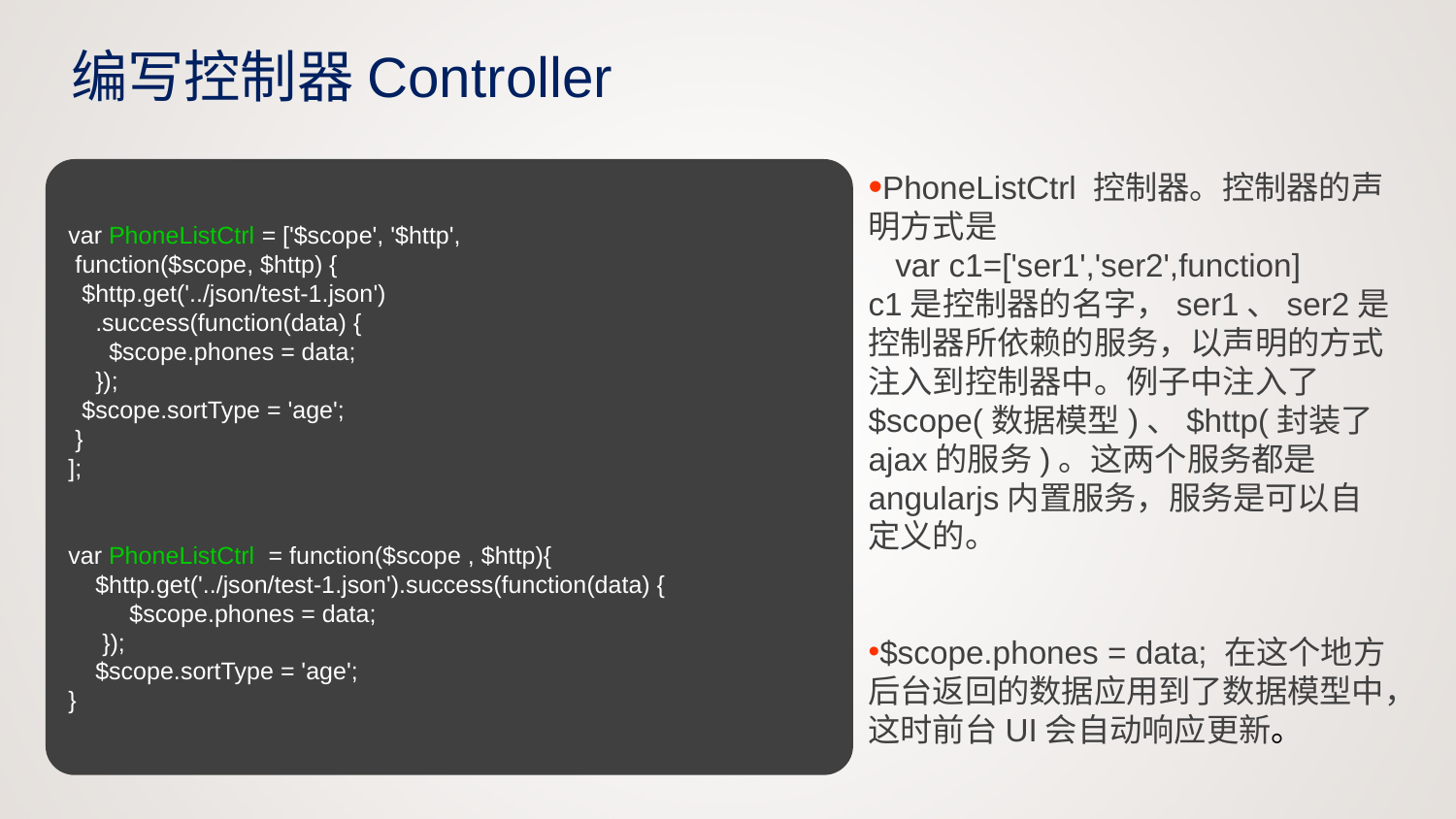

编写控制器Controller
var PhoneListCtrl = ['$scope', '$http',
 function($scope, $http) {
  $http.get('../json/test-1.json')
    .success(function(data) {
      $scope.phones = data;
    });
  $scope.sortType = 'age';
 }
];

var PhoneListCtrl  = function($scope , $http){
    $http.get('../json/test-1.json').success(function(data) {
         $scope.phones = data;
     });
    $scope.sortType = 'age';
}
PhoneListCtrl 控制器。控制器的声明方式是
   var c1=['ser1','ser2',function]
c1是控制器的名字，ser1、ser2是控制器所依赖的服务，以声明的方式注入到控制器中。例子中注入了$scope(数据模型)、$http(封装了ajax的服务)。这两个服务都是angularjs内置服务，服务是可以自定义的。

$scope.phones = data; 在这个地方后台返回的数据应用到了数据模型中，这时前台UI会自动响应更新。